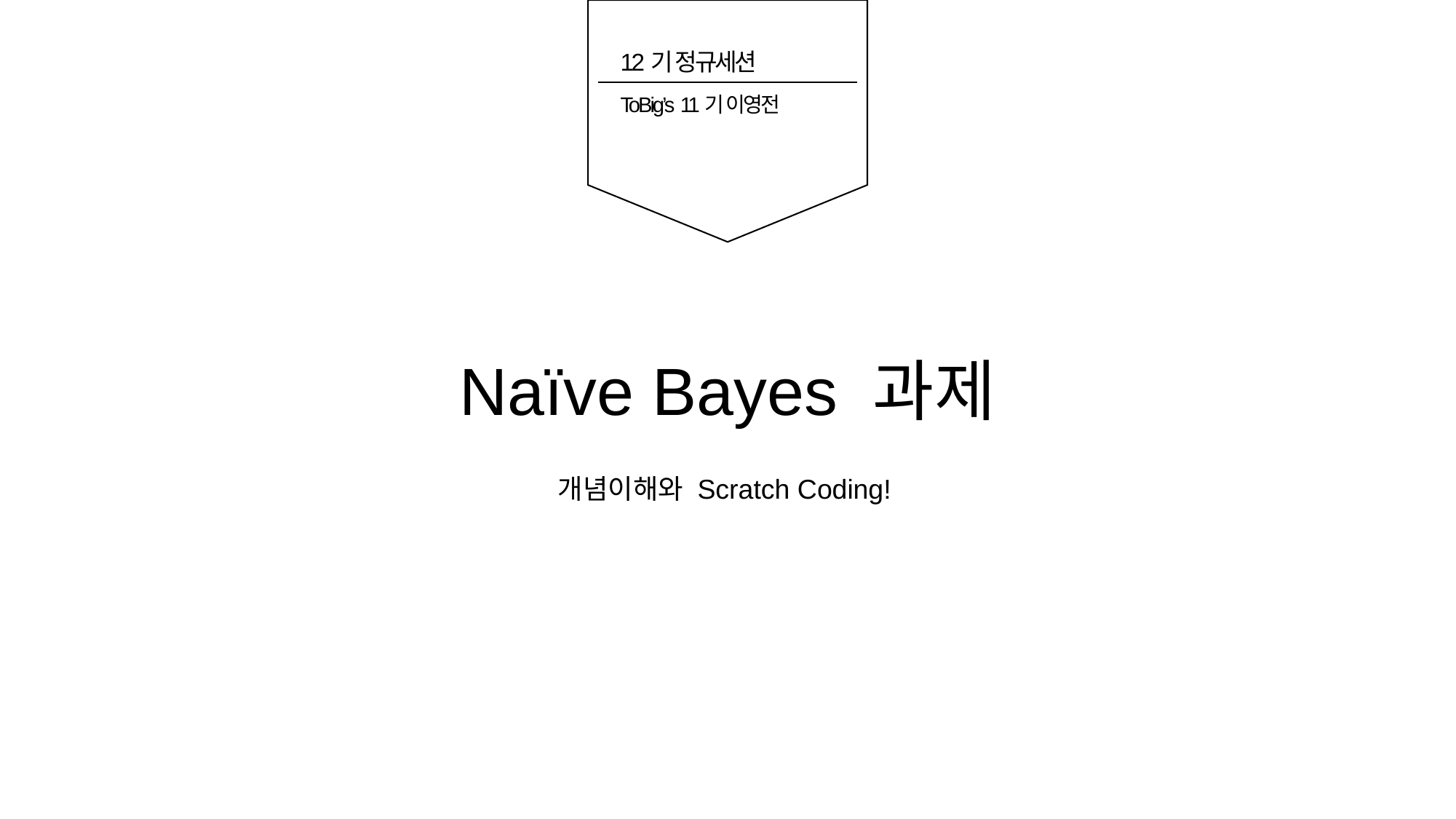

12기 정규세션
ToBig’s  11기 이영전
Naïve Bayes 과제

개념이해와 Scratch Coding!